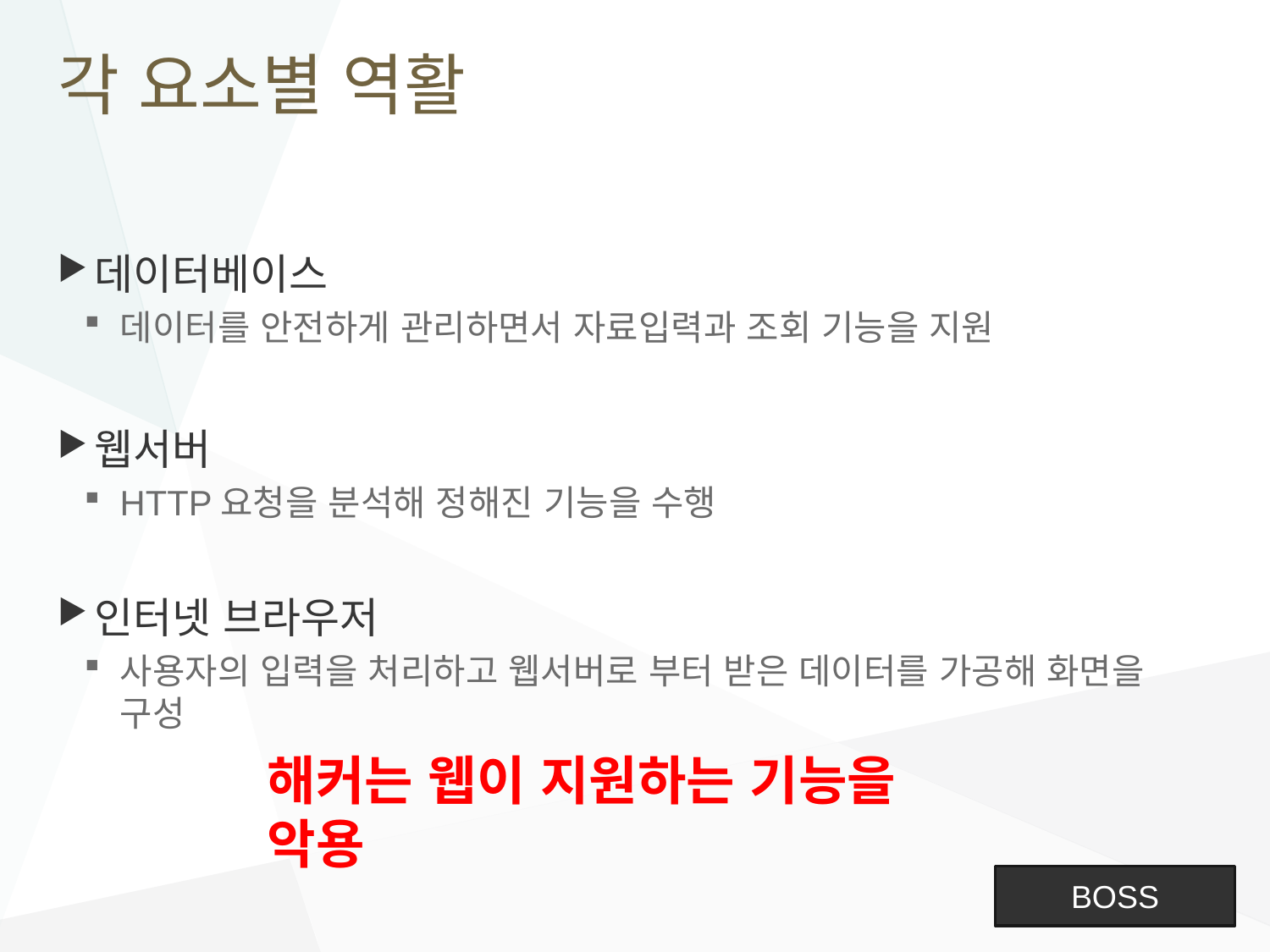

# 각 요소별 역활

데이터베이스
데이터를 안전하게 관리하면서 자료입력과 조회 기능을 지원

웹서버
HTTP요청을 분석해 정해진 기능을 수행

인터넷 브라우저
사용자의 입력을 처리하고 웹서버로 부터 받은 데이터를 가공해 화면을 구성
해커는 웹이 지원하는 기능을 악용

BOSS